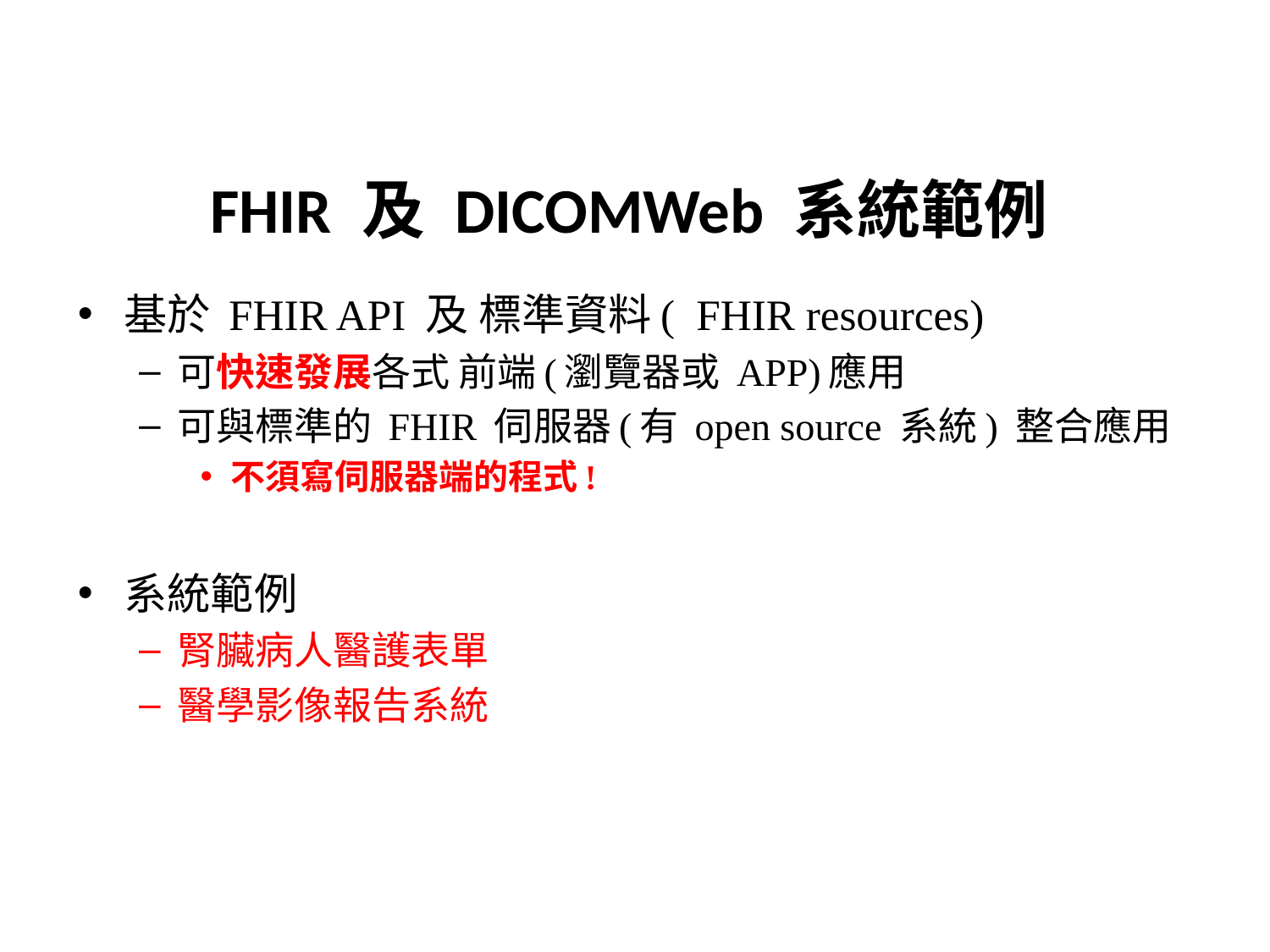

# FHIR 及 DICOMWeb 系統範例
基於 FHIR API 及 標準資料(  FHIR resources)
可快速發展各式 前端(瀏覽器或 APP)應用
可與標準的 FHIR 伺服器(有 open source 系統) 整合應用
不須寫伺服器端的程式!

系統範例
腎臟病人醫護表單
醫學影像報告系統